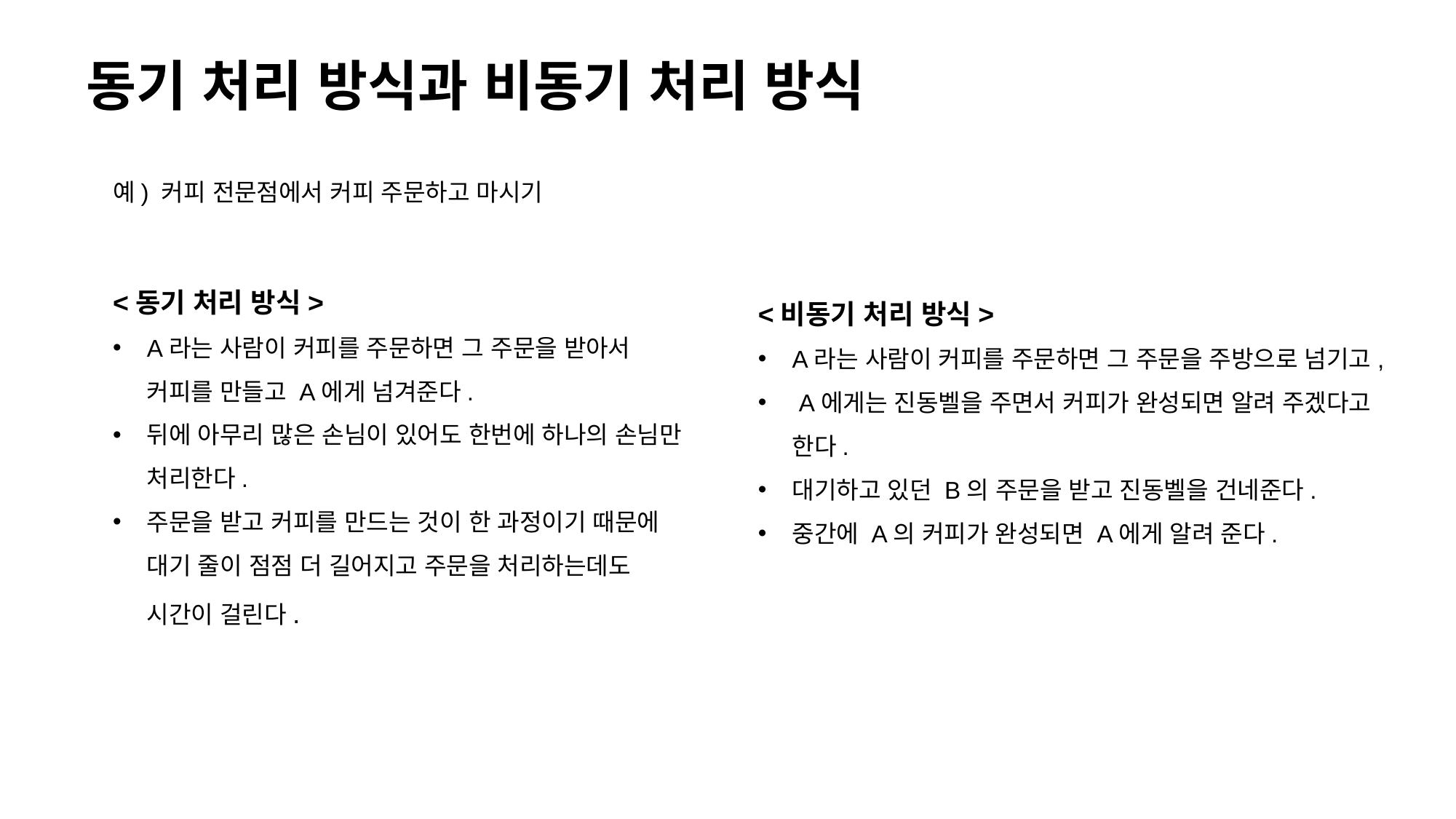

# 동기 처리 방식과 비동기 처리 방식
예) 커피 전문점에서 커피 주문하고 마시기
<동기 처리 방식>
A라는 사람이 커피를 주문하면 그 주문을 받아서 커피를 만들고 A에게 넘겨준다.
뒤에 아무리 많은 손님이 있어도 한번에 하나의 손님만 처리한다.
주문을 받고 커피를 만드는 것이 한 과정이기 때문에 대기 줄이 점점 더 길어지고 주문을 처리하는데도 시간이 걸린다.
<비동기 처리 방식>
A라는 사람이 커피를 주문하면 그 주문을 주방으로 넘기고,
 A에게는 진동벨을 주면서 커피가 완성되면 알려 주겠다고 한다.
대기하고 있던 B의 주문을 받고 진동벨을 건네준다.
중간에 A의 커피가 완성되면 A에게 알려 준다.